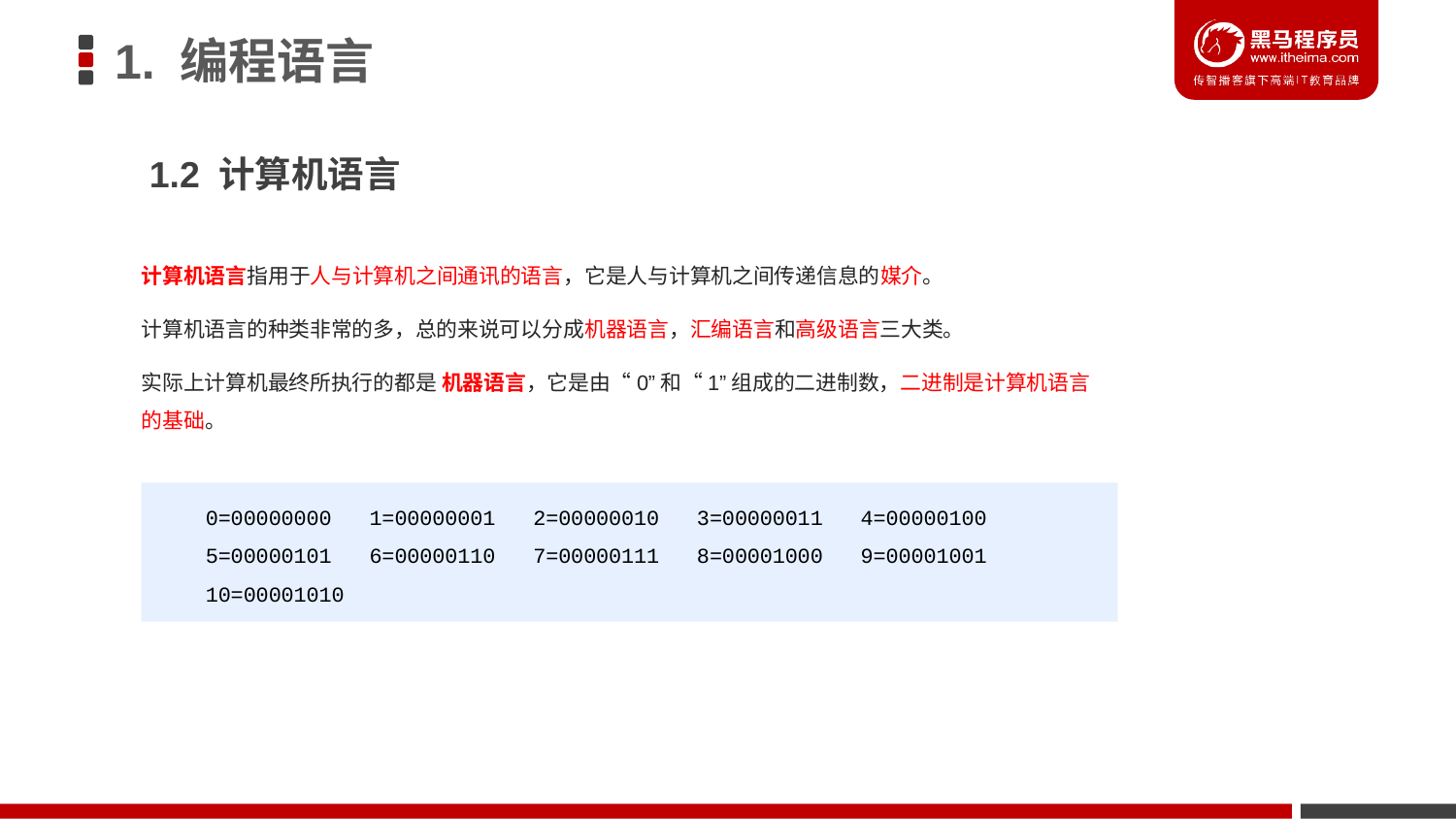

# 1. 编程语言
1.2 计算机语言
计算机语言指用于人与计算机之间通讯的语言，它是人与计算机之间传递信息的媒介。
计算机语言的种类非常的多，总的来说可以分成机器语言，汇编语言和高级语言三大类。
实际上计算机最终所执行的都是 机器语言，它是由“0”和“1”组成的二进制数，二进制是计算机语言的基础。

0=00000000   1=00000001   2=00000010   3=00000011   4=00000100   5=00000101   6=00000110   7=00000111   8=00001000   9=00001001   10=00001010